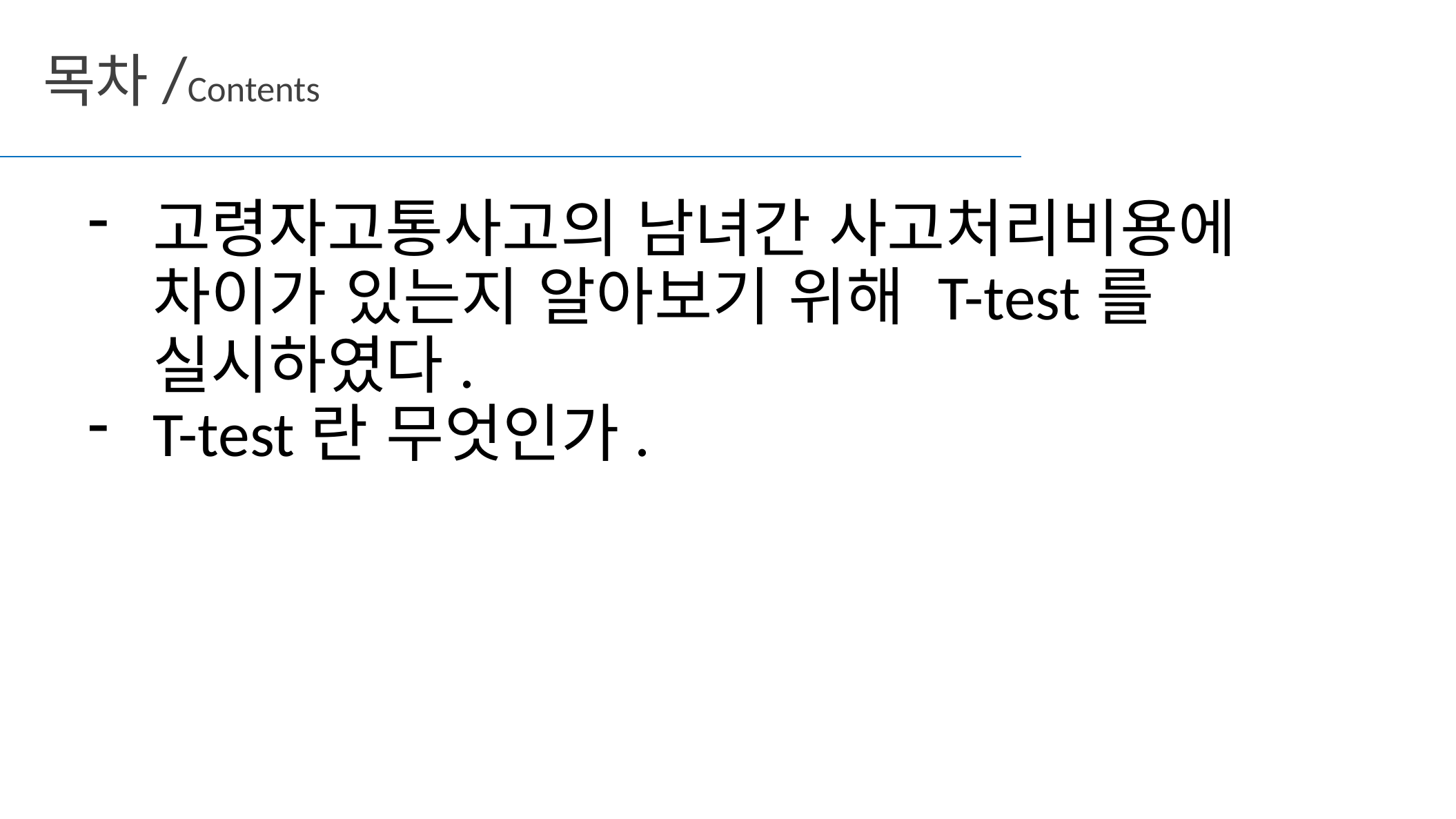

목차/Contents
고령자고통사고의 남녀간 사고처리비용에 차이가 있는지 알아보기 위해 T-test를 실시하였다.
T-test란 무엇인가.